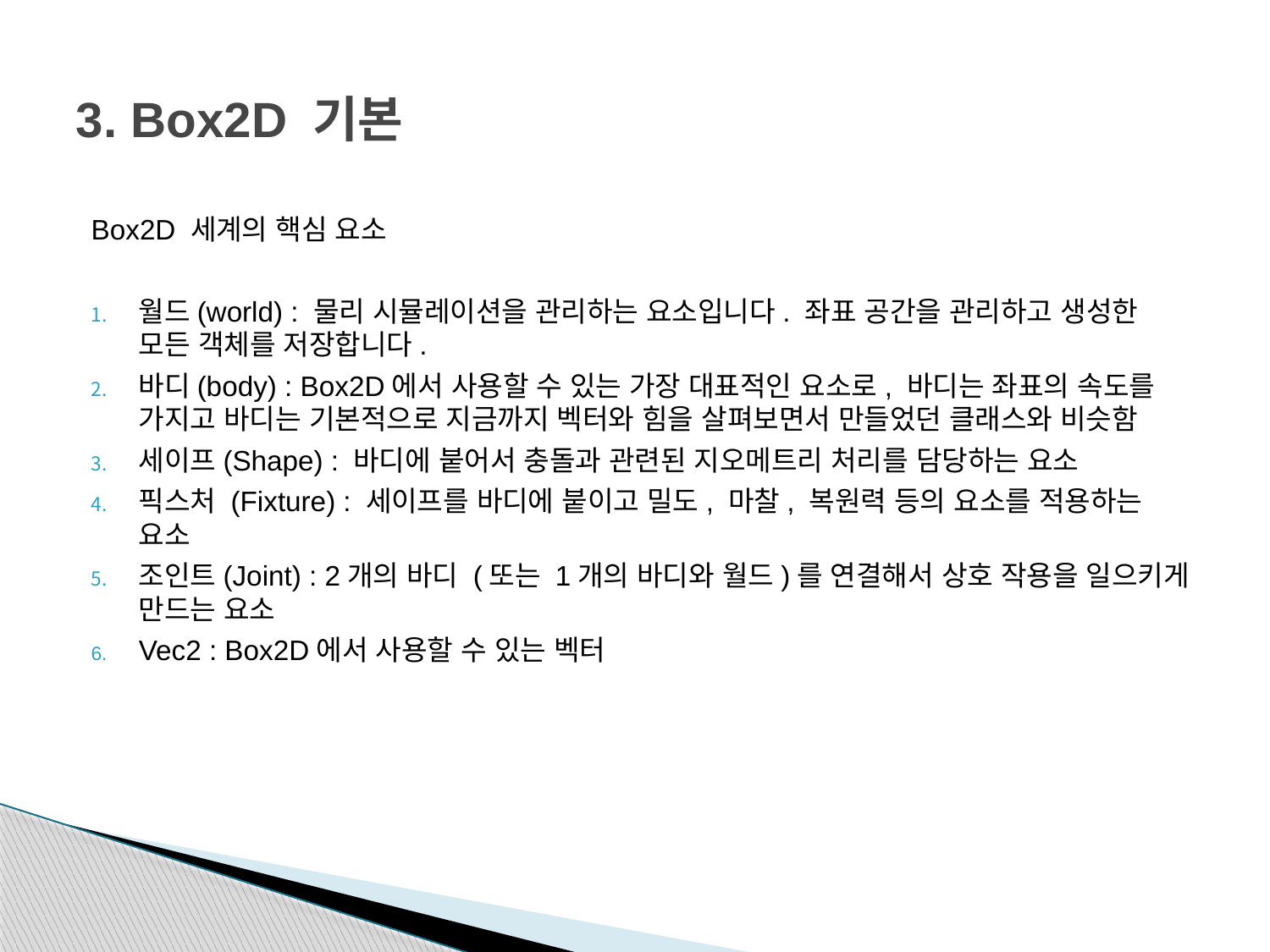

# 3. Box2D 기본
Box2D 세계의 핵심 요소

월드(world) : 물리 시뮬레이션을 관리하는 요소입니다. 좌표 공간을 관리하고 생성한 모든 객체를 저장합니다.
바디(body) : Box2D에서 사용할 수 있는 가장 대표적인 요소로, 바디는 좌표의 속도를 가지고 바디는 기본적으로 지금까지 벡터와 힘을 살펴보면서 만들었던 클래스와 비슷함
세이프(Shape) : 바디에 붙어서 충돌과 관련된 지오메트리 처리를 담당하는 요소
픽스처 (Fixture) : 세이프를 바디에 붙이고 밀도, 마찰, 복원력 등의 요소를 적용하는 요소
조인트(Joint) : 2개의 바디 (또는 1개의 바디와 월드)를 연결해서 상호 작용을 일으키게 만드는 요소
Vec2 : Box2D에서 사용할 수 있는 벡터